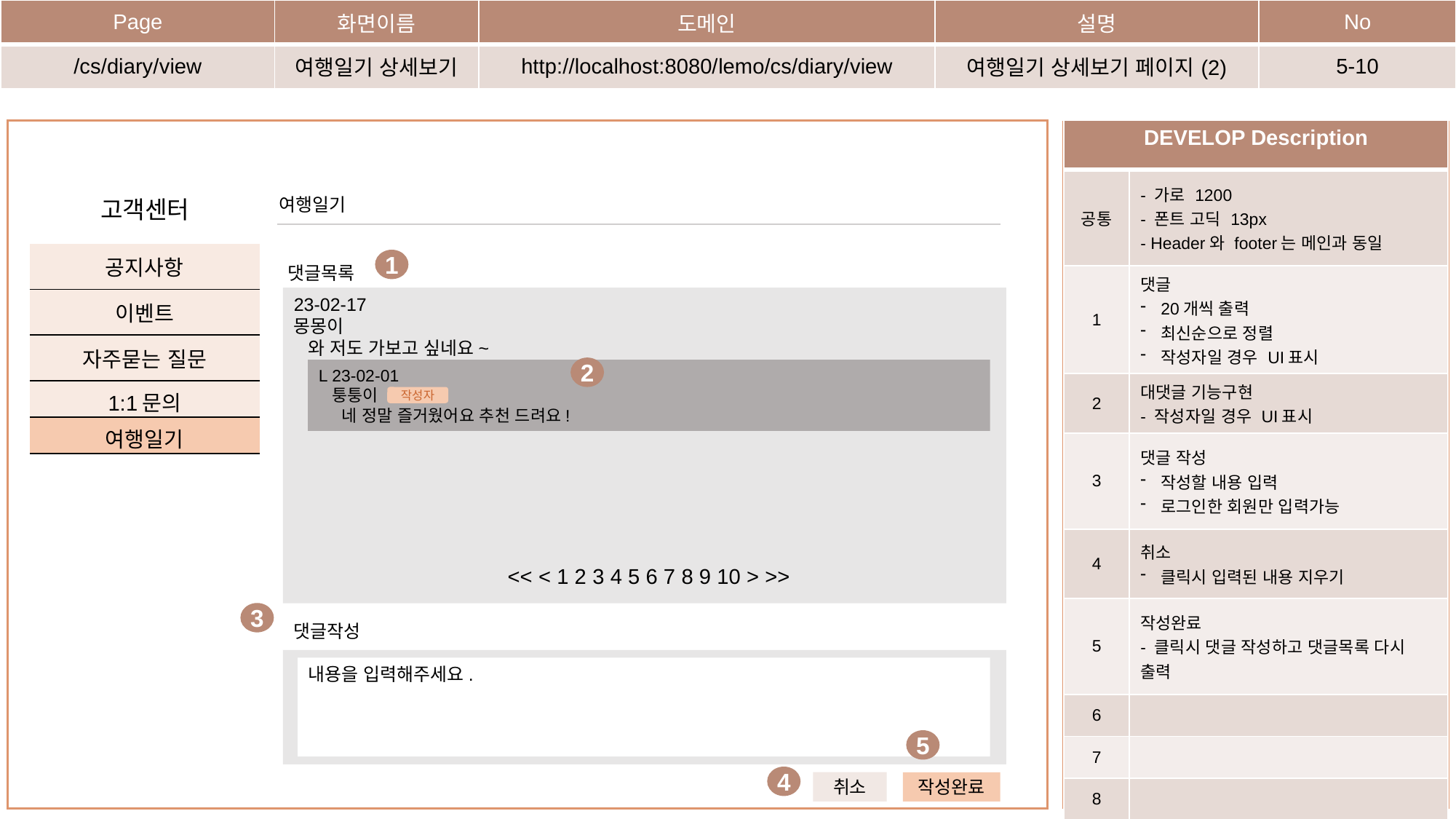

| Page | 화면이름 | 도메인 | 설명 | No |
| --- | --- | --- | --- | --- |
| /cs/diary/view | 여행일기 상세보기 | http://localhost:8080/lemo/cs/diary/view | 여행일기 상세보기 페이지(2) | 5-10 |
| DEVELOP Description |  |
| --- | --- |
| 공통 | - 가로 1200 - 폰트 고딕 13px - Header와 footer는 메인과 동일 |
| 1 | 댓글 20개씩 출력 최신순으로 정렬 작성자일 경우 UI표시 |
| 2 | 대댓글 기능구현 - 작성자일 경우 UI표시 |
| 3 | 댓글 작성 작성할 내용 입력 로그인한 회원만 입력가능 |
| 4 | 취소 클릭시 입력된 내용 지우기 |
| 5 | 작성완료 - 클릭시 댓글 작성하고 댓글목록 다시 출력 |
| 6 |  |
| 7 |  |
| 8 |  |

여행일기
고객센터
| 공지사항 |
| --- |
| 이벤트 |
| 자주묻는 질문 |
| 1:1문의 |
| 여행일기 |
1
댓글목록

23-02-17
몽몽이
  와 저도 가보고 싶네요~

2

L 23-02-01
  퉁퉁이
    네 정말 즐거웠어요 추천 드려요!
작성자
<< < 1 2 3 4 5 6 7 8 9 10 > >>
3

댓글작성

내용을 입력해주세요.

5

4

취소
작성완료